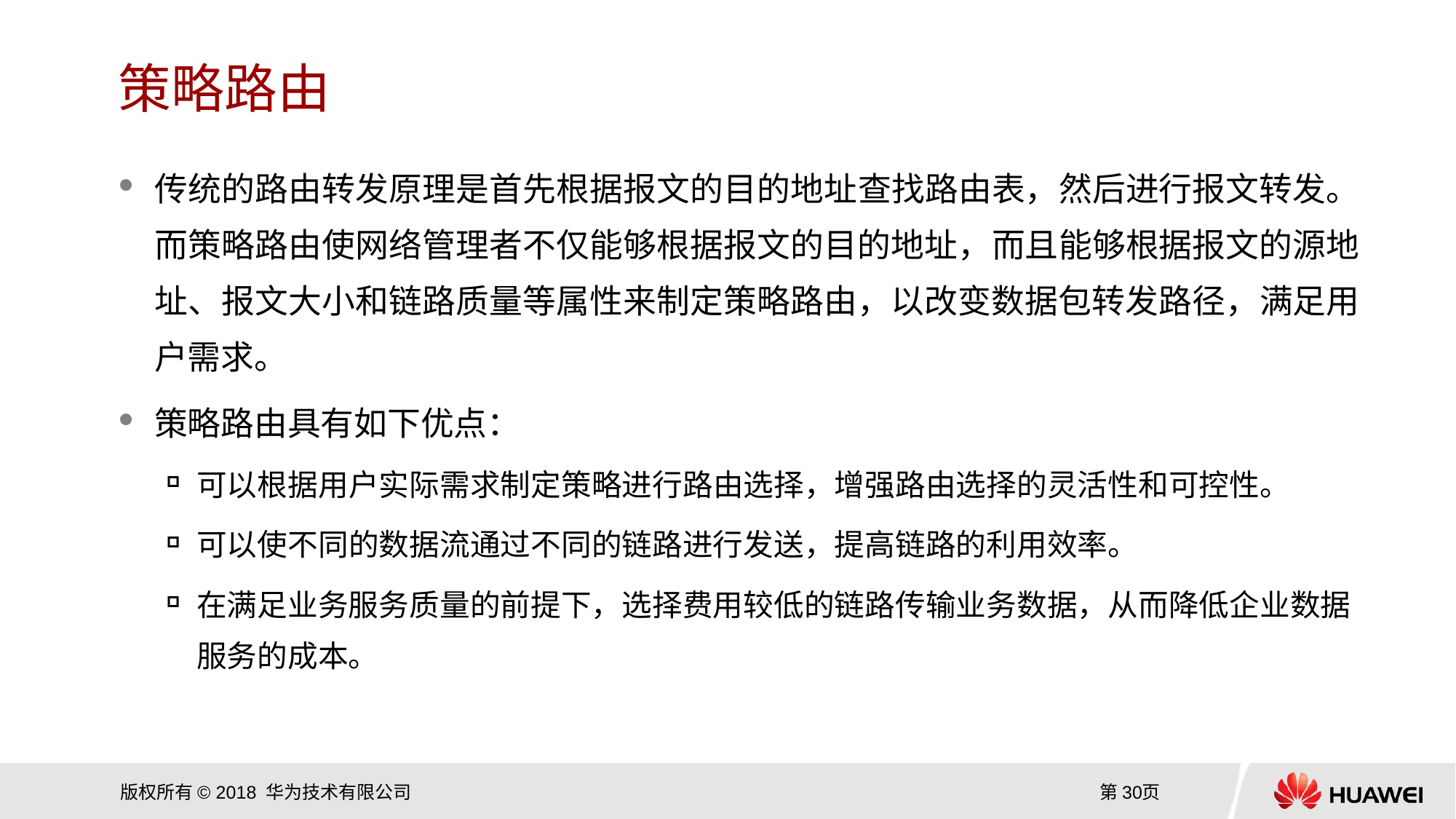

# 策略路由
传统的路由转发原理是首先根据报文的目的地址查找路由表，然后进行报文转发。而策略路由使网络管理者不仅能够根据报文的目的地址，而且能够根据报文的源地址、报文大小和链路质量等属性来制定策略路由，以改变数据包转发路径，满足用户需求。
策略路由具有如下优点：
可以根据用户实际需求制定策略进行路由选择，增强路由选择的灵活性和可控性。
可以使不同的数据流通过不同的链路进行发送，提高链路的利用效率。
在满足业务服务质量的前提下，选择费用较低的链路传输业务数据，从而降低企业数据服务的成本。